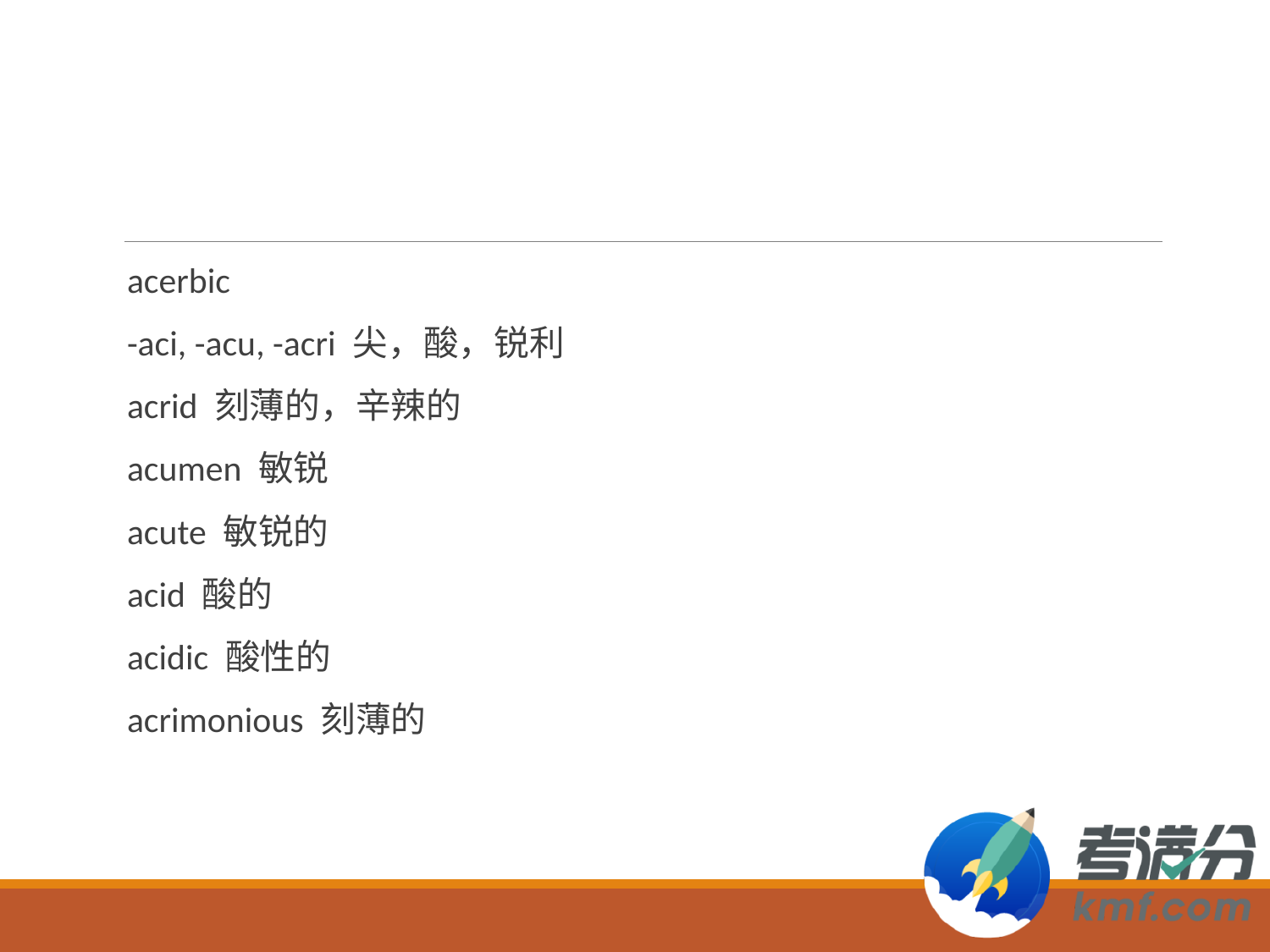

acerbic
-aci, -acu, -acri 尖，酸，锐利
acrid 刻薄的，辛辣的
acumen 敏锐
acute 敏锐的
acid 酸的
acidic 酸性的
acrimonious 刻薄的